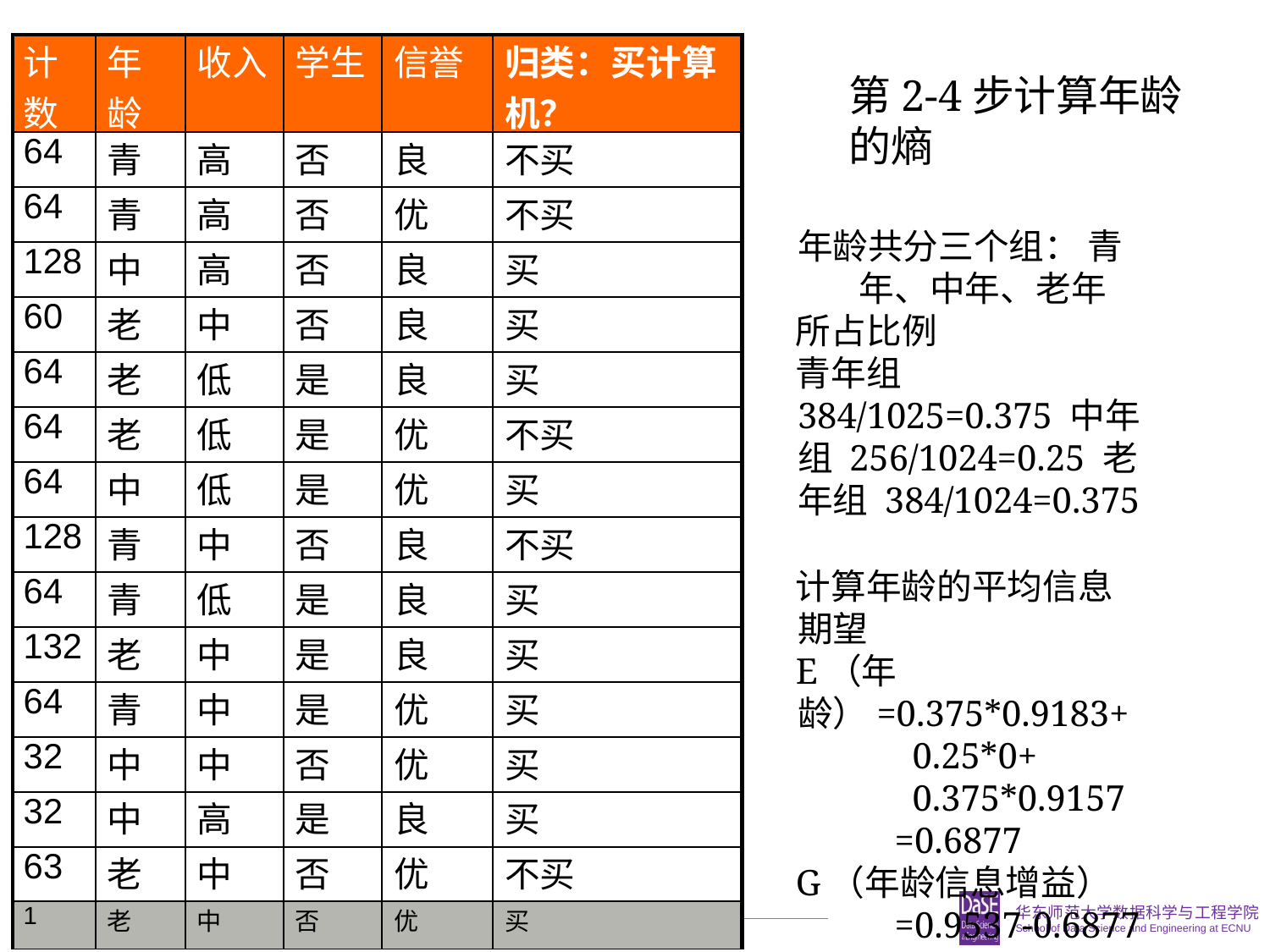

| 计 数 | 年 龄 | 收入 | 学生 | 信誉 | 归类：买计算 机？ |
| --- | --- | --- | --- | --- | --- |
| 64 | 青 | 高 | 否 | 良 | 不买 |
| 64 | 青 | 高 | 否 | 优 | 不买 |
| 128 | 中 | 高 | 否 | 良 | 买 |
| 60 | 老 | 中 | 否 | 良 | 买 |
| 64 | 老 | 低 | 是 | 良 | 买 |
| 64 | 老 | 低 | 是 | 优 | 不买 |
| 64 | 中 | 低 | 是 | 优 | 买 |
| 128 | 青 | 中 | 否 | 良 | 不买 |
| 64 | 青 | 低 | 是 | 良 | 买 |
| 132 | 老 | 中 | 是 | 良 | 买 |
| 64 | 青 | 中 | 是 | 优 | 买 |
| 32 | 中 | 中 | 否 | 优 | 买 |
| 32 | 中 | 高 | 是 | 良 | 买 |
| 63 | 老 | 中 | 否 | 优 | 不买 |
| 1 | 老 | 中 | 否 | 优 | 买 |
# 第2-4步计算年龄的熵
年龄共分三个组： 青年、中年、老年
所占比例
青年组 384/1025=0.375 中年组 256/1024=0.25 老年组 384/1024=0.375

计算年龄的平均信息期望
E（年龄）=0.375*0.9183+
0.25*0+
0.375*0.9157
=0.6877
G（年龄信息增益）
=0.9537-0.6877
=0.2660	（1）